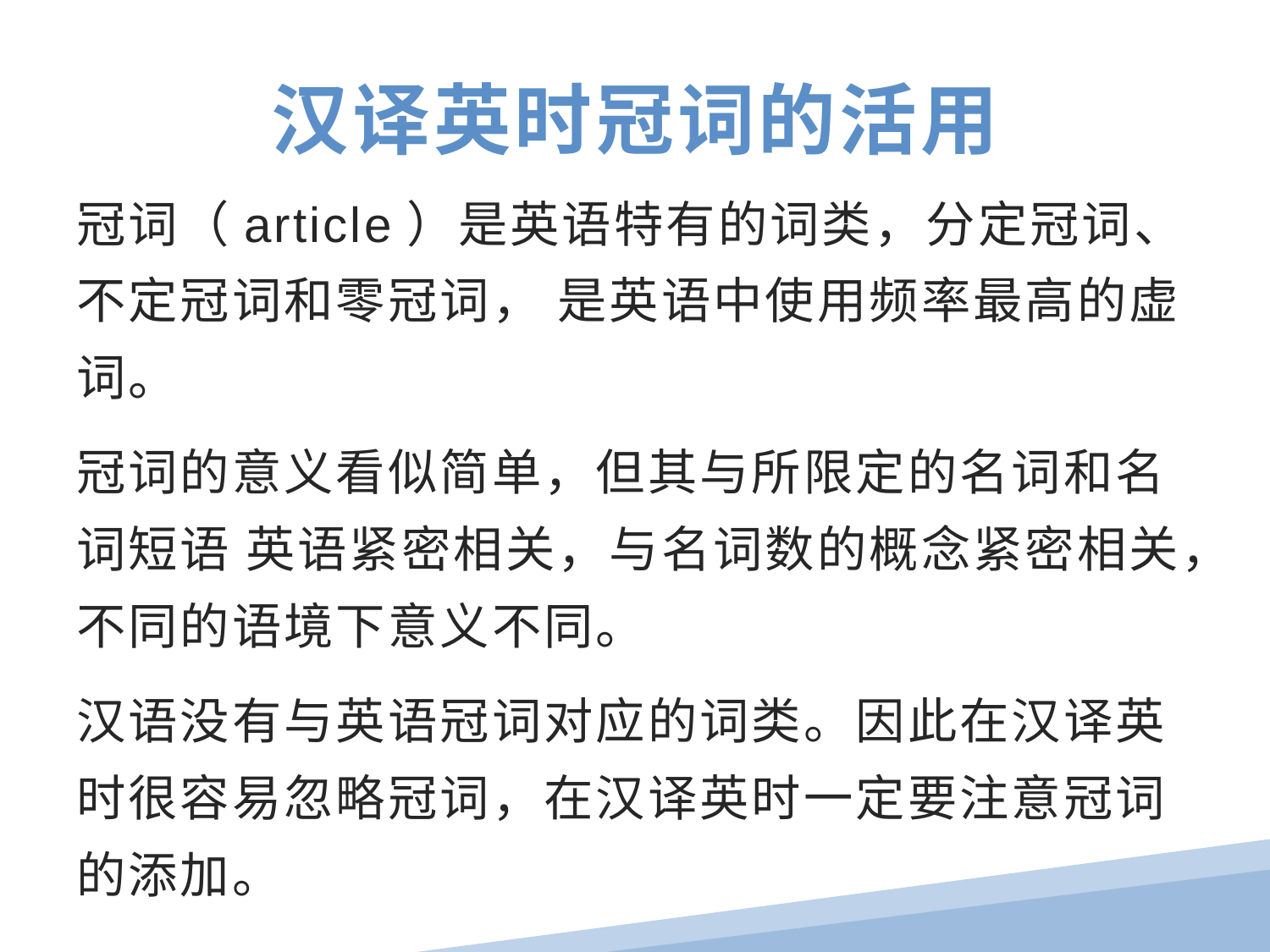

汉译英时冠词的活用
冠词（article）是英语特有的词类，分定冠词、不定冠词和零冠词， 是英语中使用频率最高的虚词。
冠词的意义看似简单，但其与所限定的名词和名词短语 英语紧密相关，与名词数的概念紧密相关，不同的语境下意义不同。
汉语没有与英语冠词对应的词类。因此在汉译英时很容易忽略冠词，在汉译英时一定要注意冠词的添加。